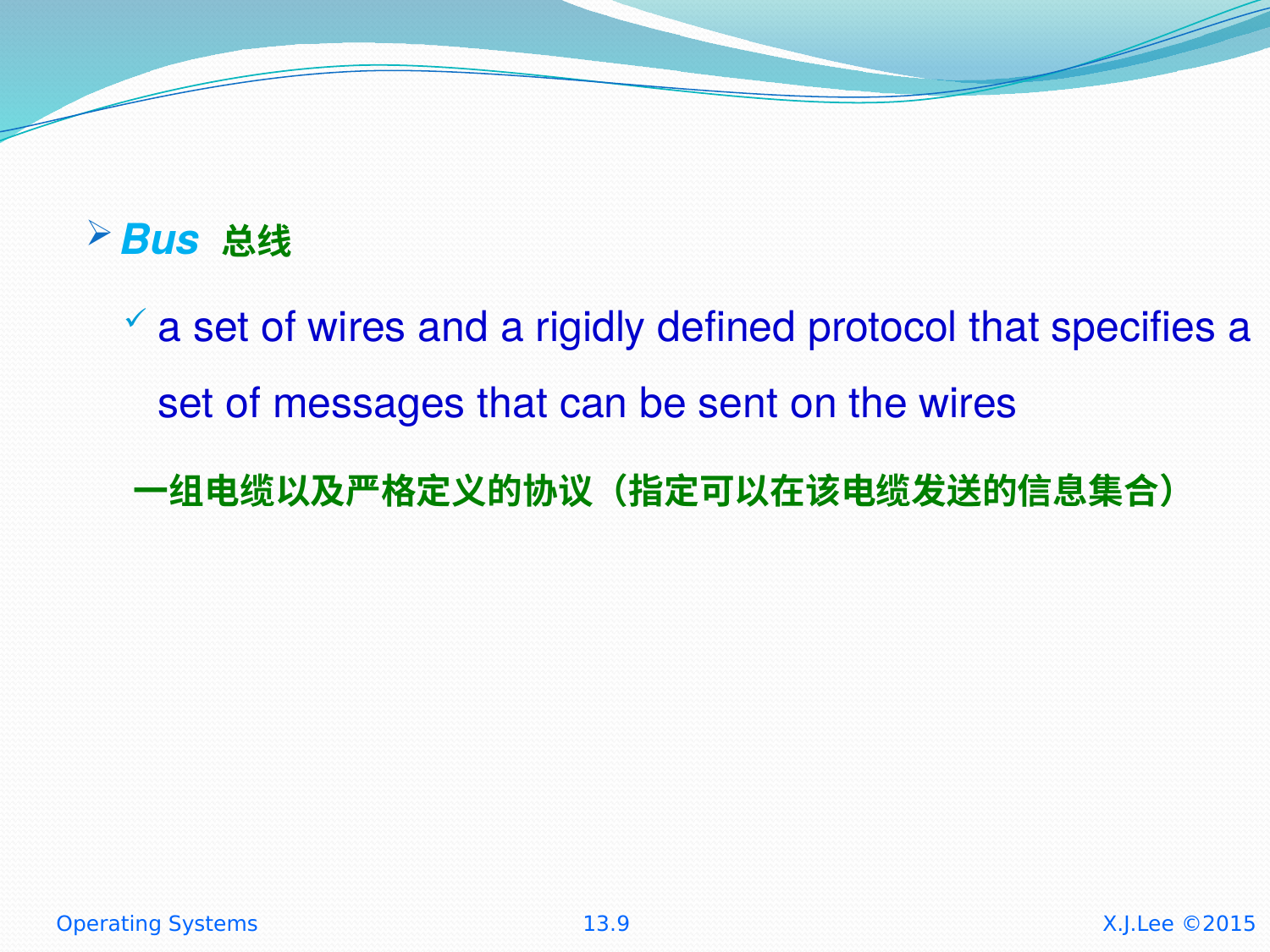

Bus 总线
a set of wires and a rigidly defined protocol that specifies a set of messages that can be sent on the wires
    一组电缆以及严格定义的协议（指定可以在该电缆发送的信息集合）
Operating Systems
13.9
X.J.Lee ©2015